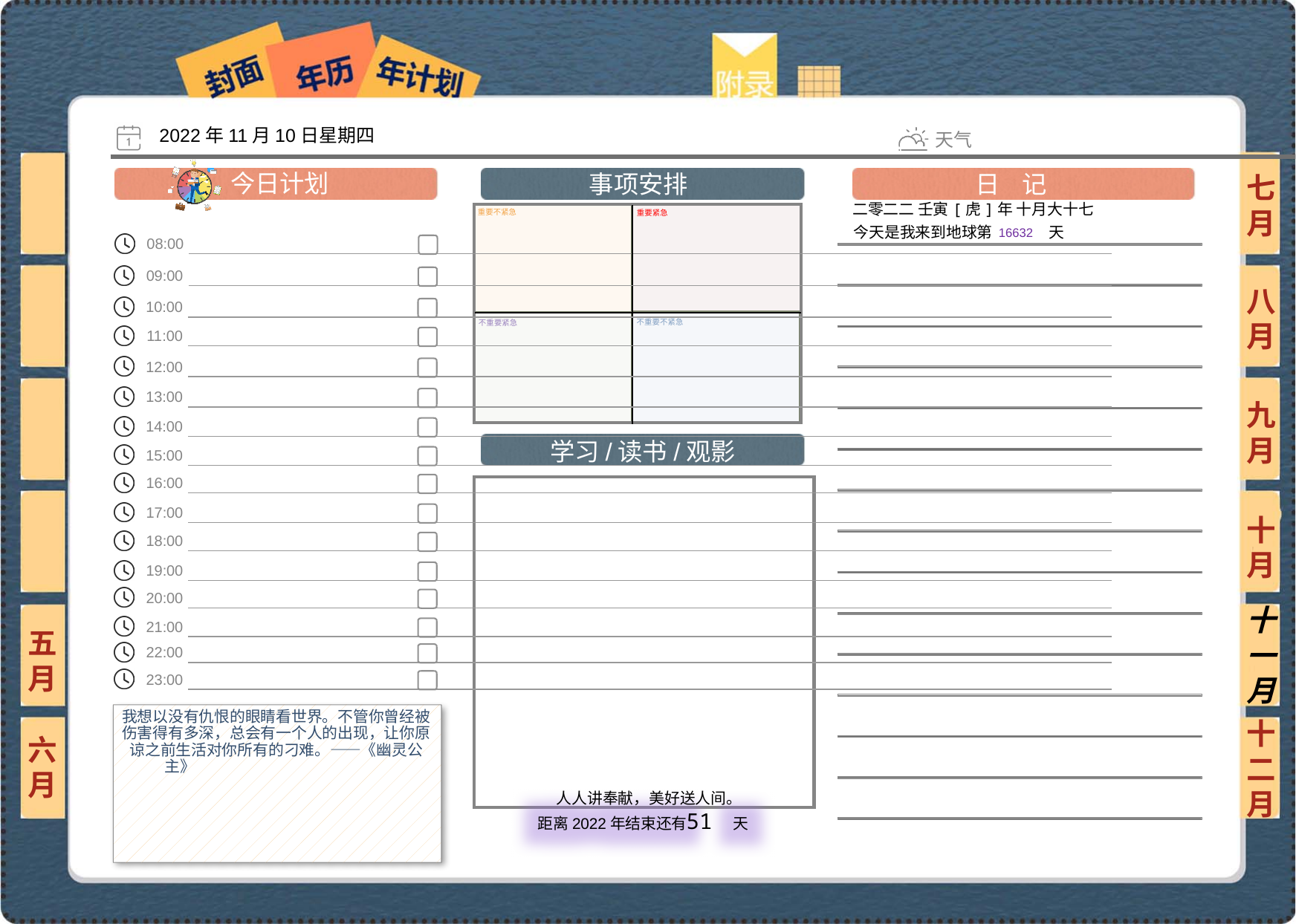

2022年11月10日星期四
七月
二零二二 壬寅[虎]年 十月大十七
16632
八月
九月
十月
十一月
五月
我想以没有仇恨的眼睛看世界。不管你曾经被伤害得有多深，总会有一个人的出现，让你原谅之前生活对你所有的刁难。——《幽灵公主》

六月
十二月
51
 人人讲奉献，美好送人间。